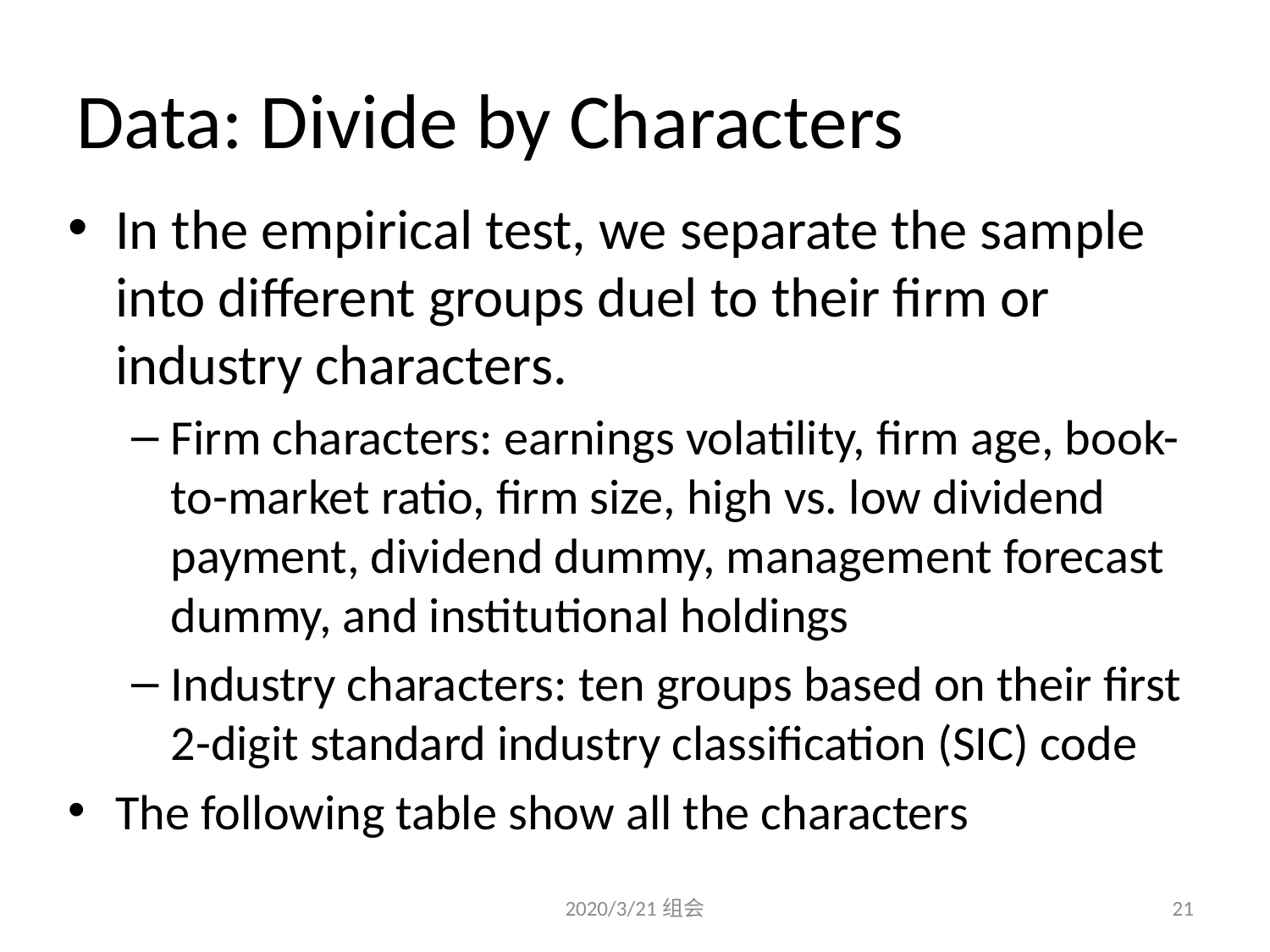

# Data: Divide by Characters
In the empirical test, we separate the sample into different groups duel to their firm or industry characters.
Firm characters: earnings volatility, firm age, book-to-market ratio, firm size, high vs. low dividend payment, dividend dummy, management forecast dummy, and institutional holdings
Industry characters: ten groups based on their first 2-digit standard industry classification (SIC) code
The following table show all the characters

2020/3/21组会
21